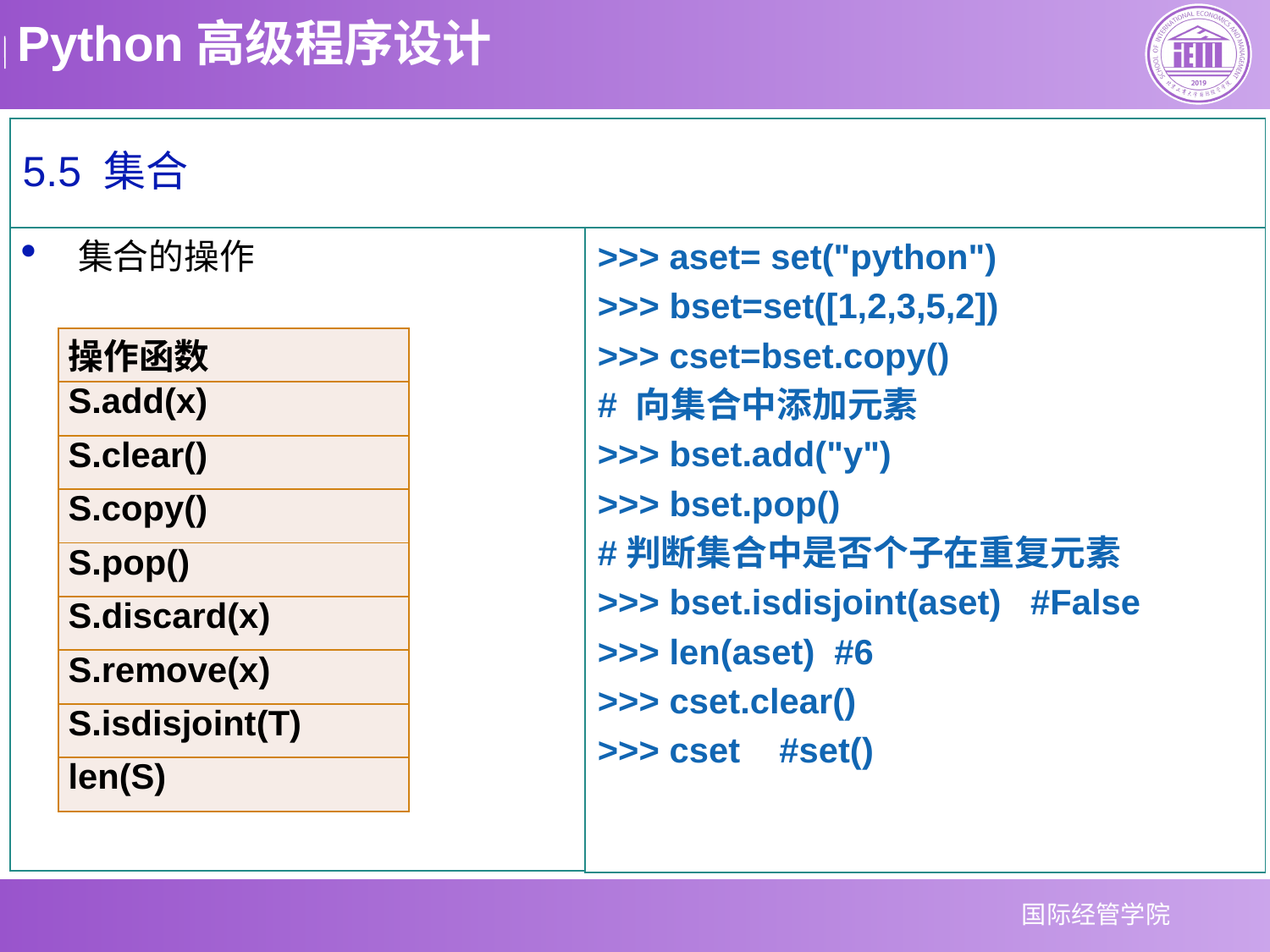

5.5 集合
集合的操作

>>> aset= set("python")
>>> bset=set([1,2,3,5,2])
>>> cset=bset.copy()
# 向集合中添加元素
>>> bset.add("y")
>>> bset.pop()
#判断集合中是否个子在重复元素
>>> bset.isdisjoint(aset)   #False
>>> len(aset)  #6
>>> cset.clear()
>>> cset    #set()
| 操作函数 |
| --- |
| S.add(x) |
| S.clear() |
| S.copy() |
| S.pop() |
| S.discard(x) |
| S.remove(x) |
| S.isdisjoint(T) |
| len(S) |